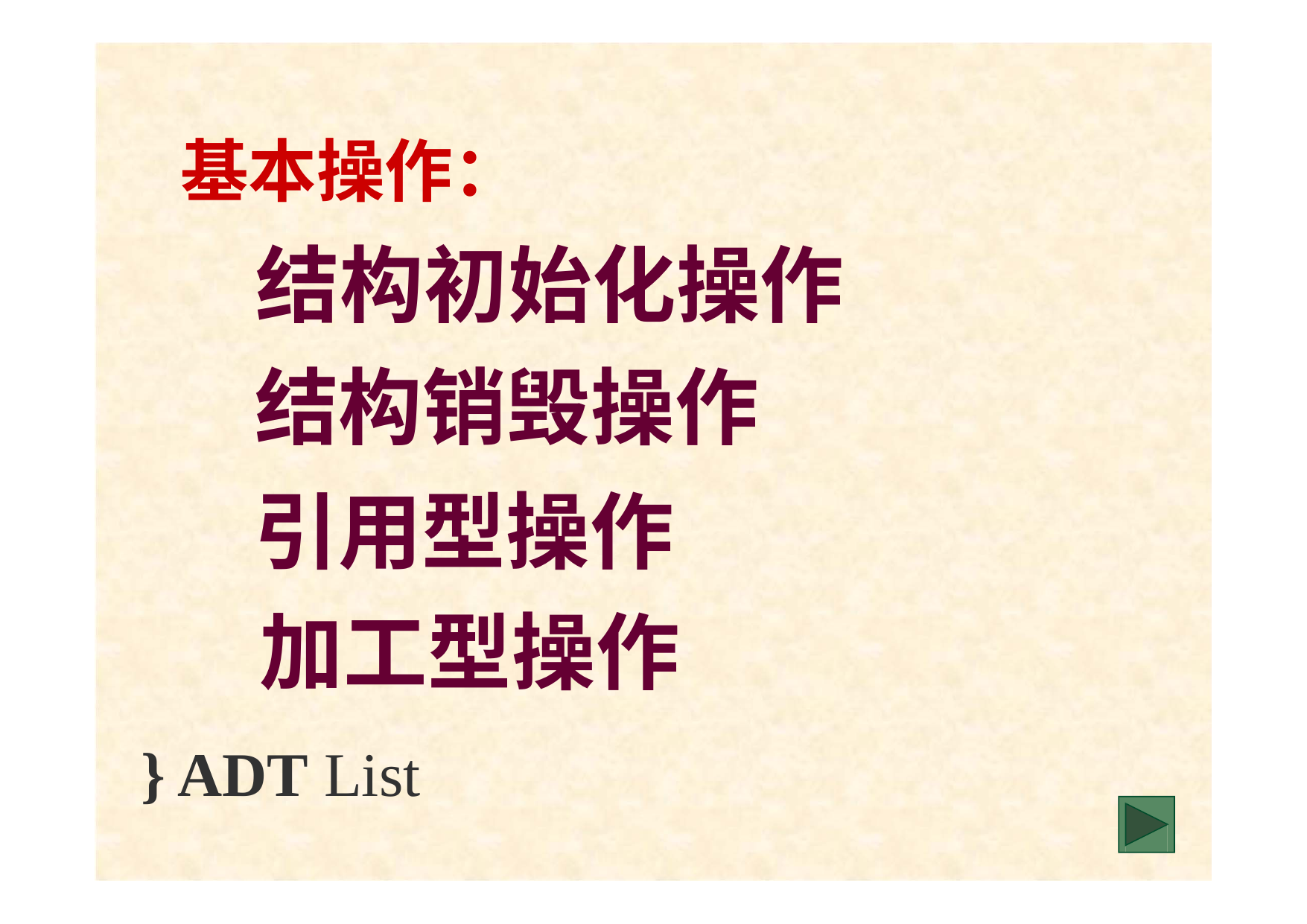

# 基本操作：
结构初始化操作 结构销毁操作
引用型操作 加工型操作
} ADT List